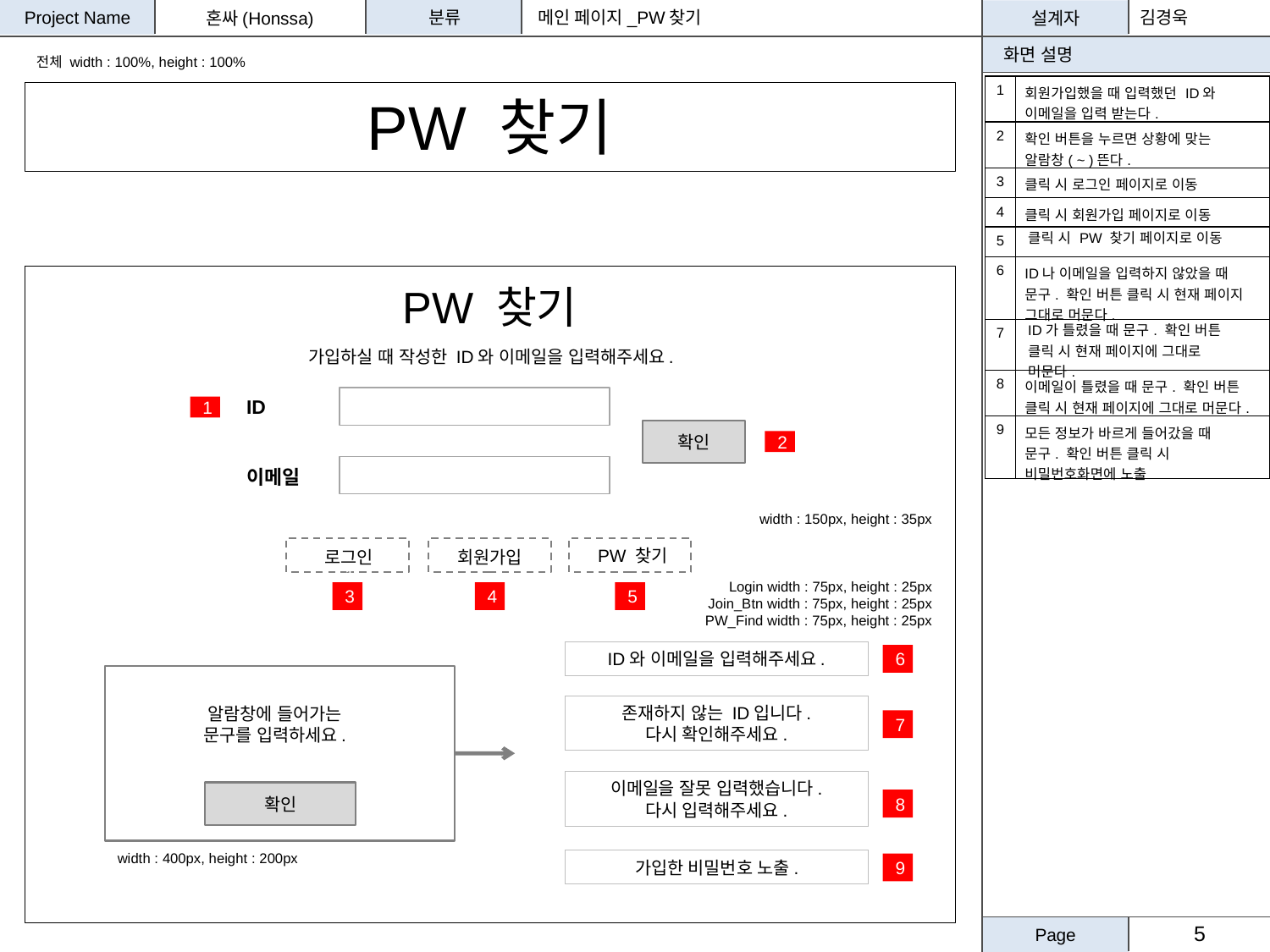

메인 페이지_PW찾기
김경욱
전체 width : 100%, height : 100%

| 1 | 회원가입했을 때 입력했던 ID와 이메일을 입력 받는다. |
| --- | --- |
| 2 | 확인 버튼을 누르면 상황에 맞는 알람창( ~ )뜬다. |
| 3 | 클릭 시 로그인 페이지로 이동 |
| 4 | 클릭 시 회원가입 페이지로 이동 |
| 5 | 클릭 시 PW 찾기 페이지로 이동 |
| 6 | ID나 이메일을 입력하지 않았을 때 문구. 확인 버튼 클릭 시 현재 페이지 그대로 머문다. |
| 7 | ID가 틀렸을 때 문구. 확인 버튼 클릭 시 현재 페이지에 그대로 머문다. |
| 8 | 이메일이 틀렸을 때 문구. 확인 버튼 클릭 시 현재 페이지에 그대로 머문다. |
| 9 | 모든 정보가 바르게 들어갔을 때 문구. 확인 버튼 클릭 시 비밀번호화면에 노출 |

PW 찾기

PW 찾기
가입하실 때 작성한 ID와 이메일을 입력해주세요.

ID
1
확인
2

이메일
width : 150px, height : 35px

PW 찾기
회원가입
로그인
Login width : 75px, height : 25px
Join_Btn width : 75px, height : 25px
PW_Find width : 75px, height : 25px
5
13

4
ID와 이메일을 입력해주세요.
6

존재하지 않는 ID입니다.
다시 확인해주세요.
알람창에 들어가는
문구를 입력하세요.
7
이메일을 잘못 입력했습니다.
다시 입력해주세요.
확인
8
width : 400px, height : 200px
가입한 비밀번호 노출.
9
5